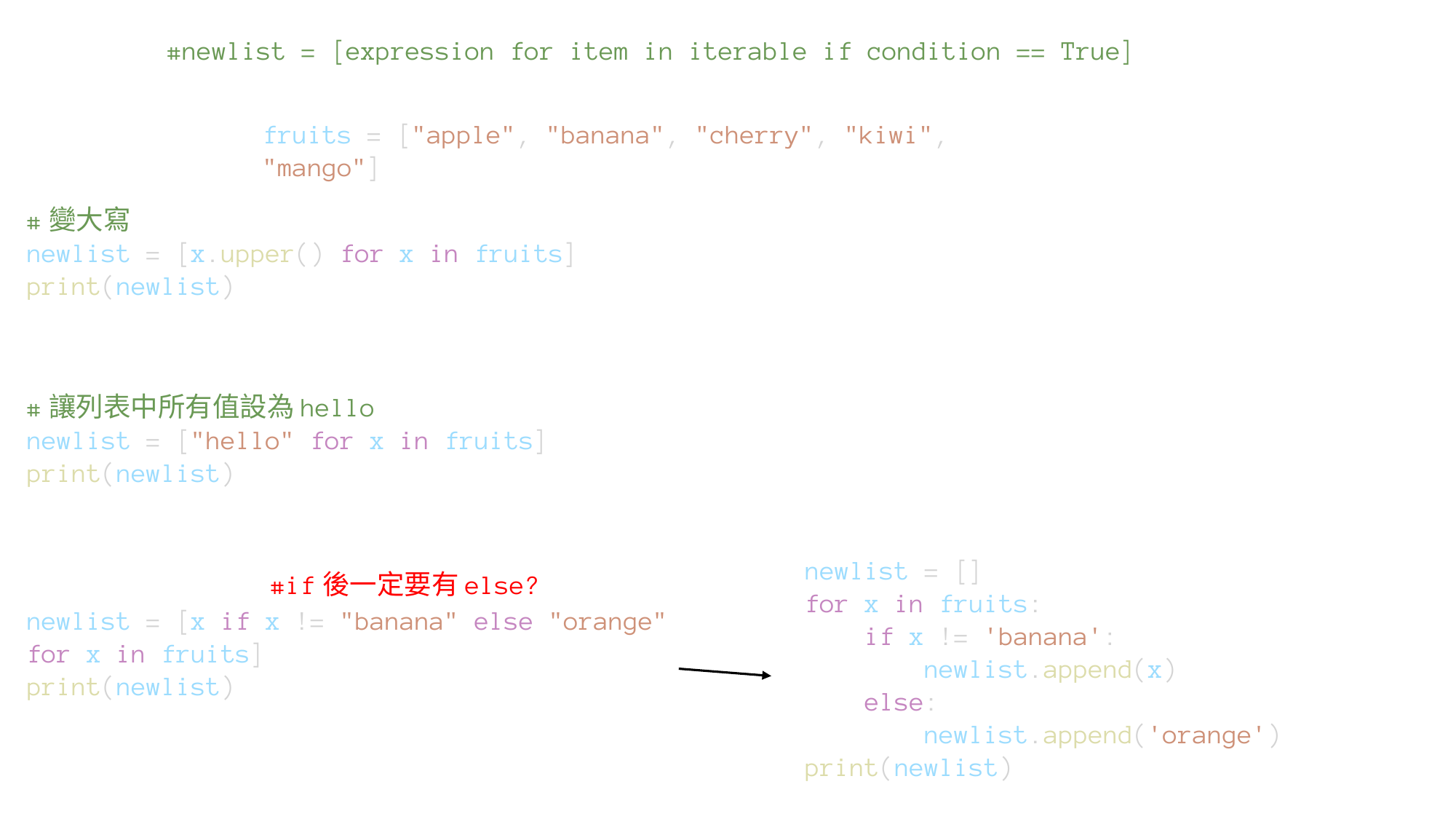

#newlist = [expression for item in iterable if condition == True]
fruits = ["apple", "banana", "cherry", "kiwi", "mango"]
#變大寫
newlist = [x.upper() for x in fruits]
print(newlist)
#讓列表中所有值設為hello
newlist = ["hello" for x in fruits]
print(newlist)
newlist = []
for x in fruits:
    if x != 'banana':
        newlist.append(x)
    else:
        newlist.append('orange')
print(newlist)
#if後一定要有else?
newlist = [x if x != "banana" else "orange"
for x in fruits]
print(newlist)